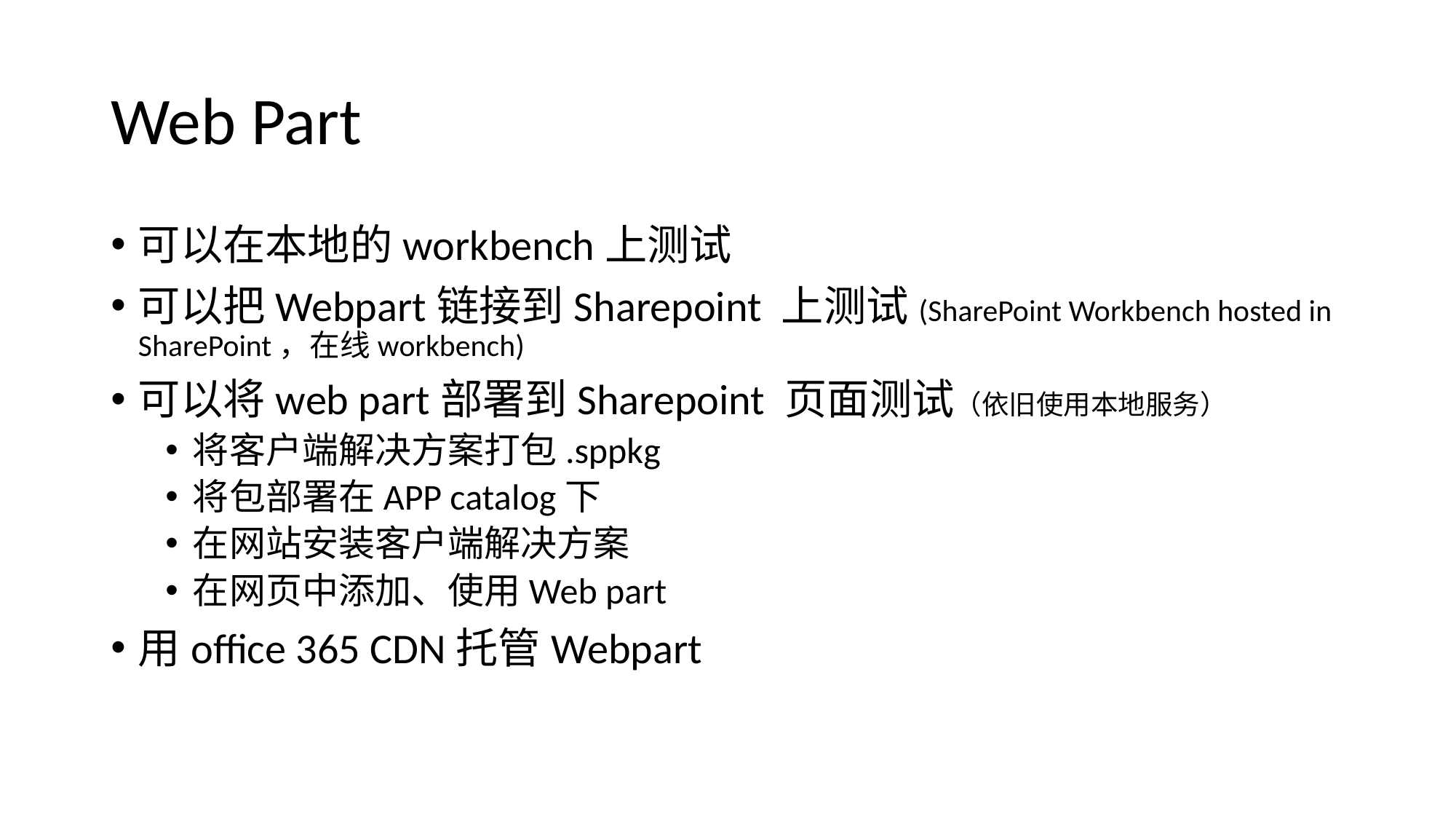

# Web Part
可以在本地的workbench上测试
可以把Webpart链接到Sharepoint 上测试(SharePoint Workbench hosted in SharePoint，在线workbench)
可以将web part部署到Sharepoint 页面测试（依旧使用本地服务）
将客户端解决方案打包.sppkg
将包部署在APP catalog下
在网站安装客户端解决方案
在网页中添加、使用Web part
用office 365 CDN托管Webpart